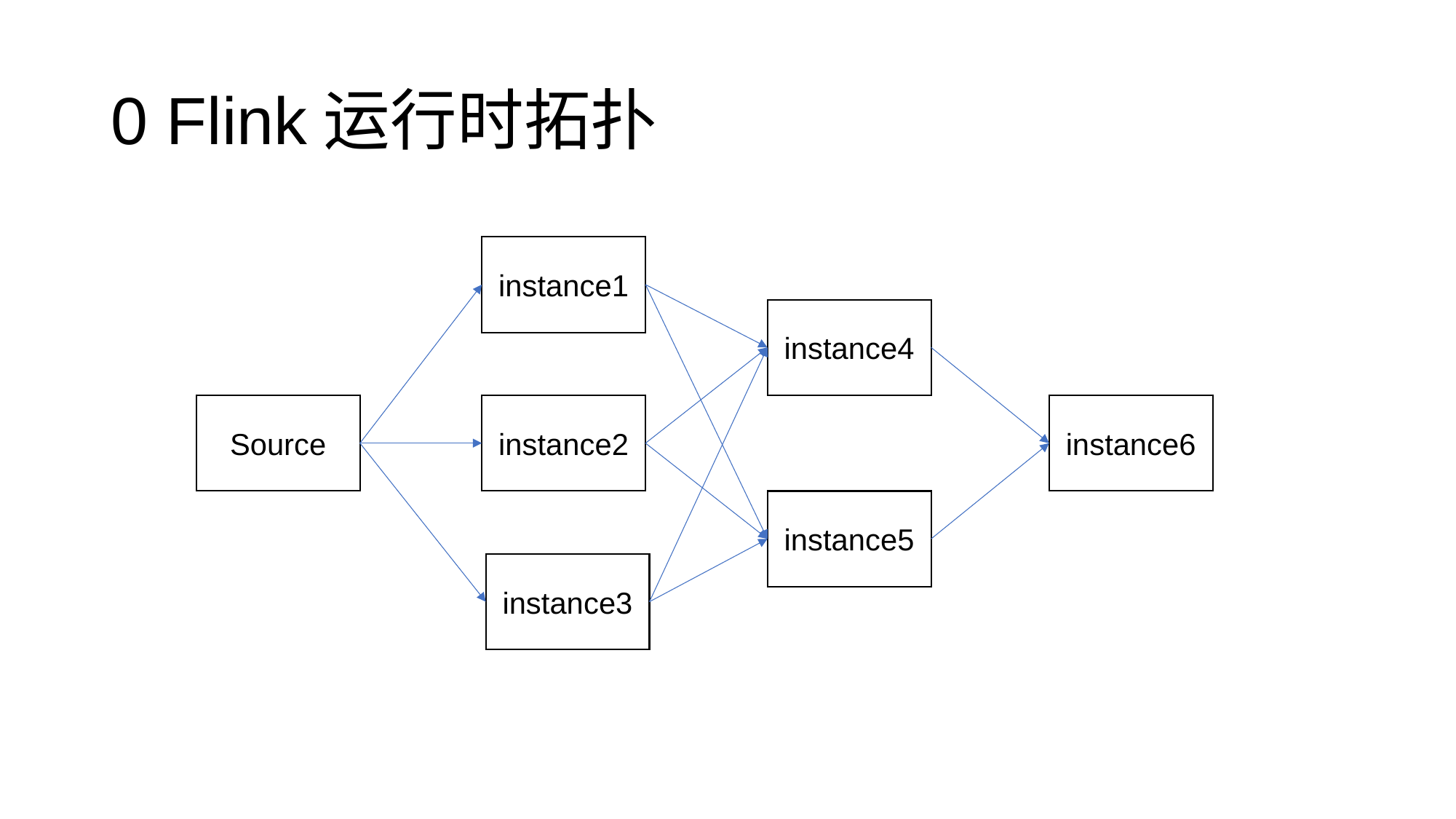

# 0 Flink运行时拓扑

instance1
instance4
instance6
Source
instance2
instance5
instance3